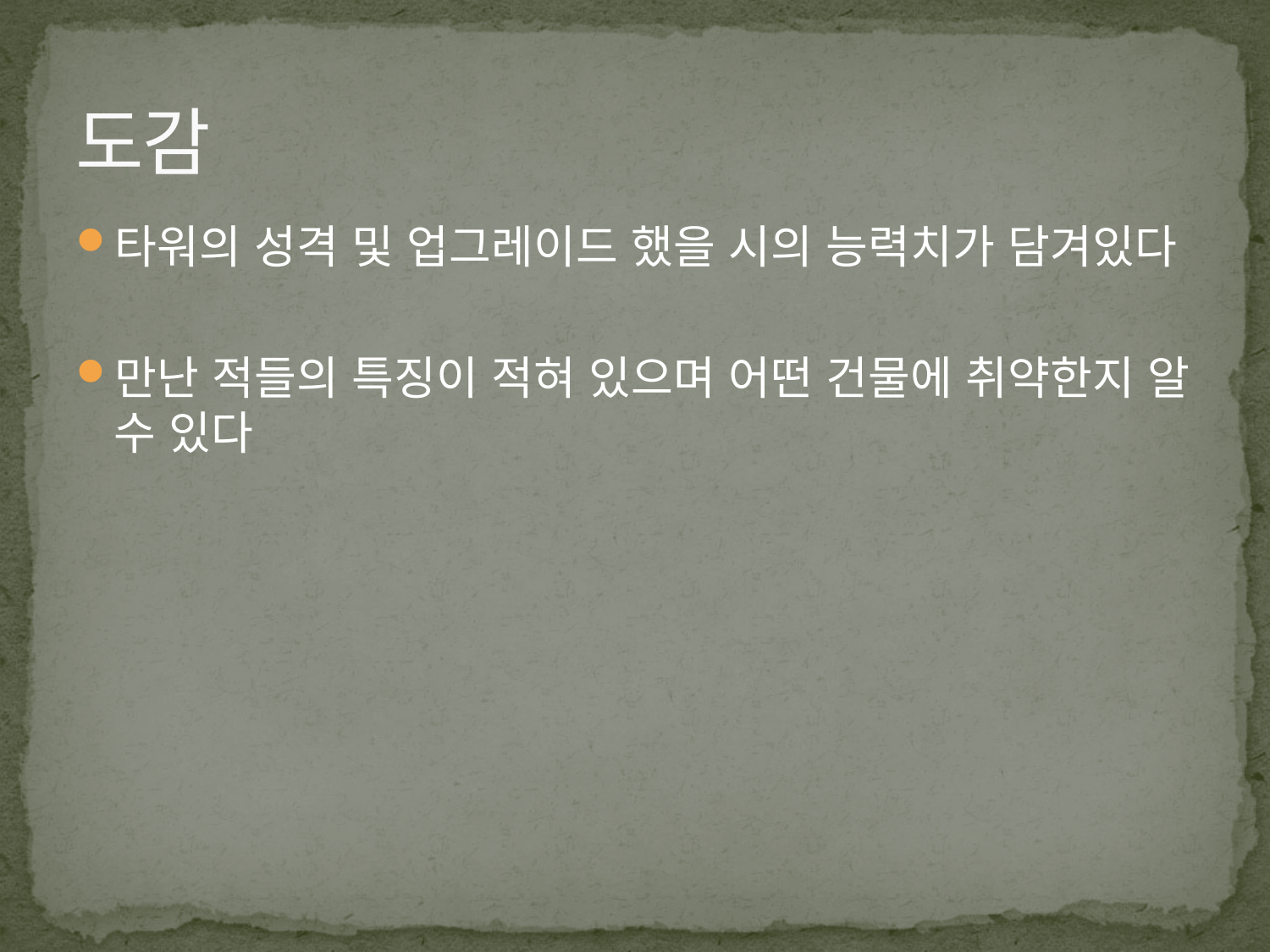

# 도감
타워의 성격 및 업그레이드 했을 시의 능력치가 담겨있다

만난 적들의 특징이 적혀 있으며 어떤 건물에 취약한지 알 수 있다